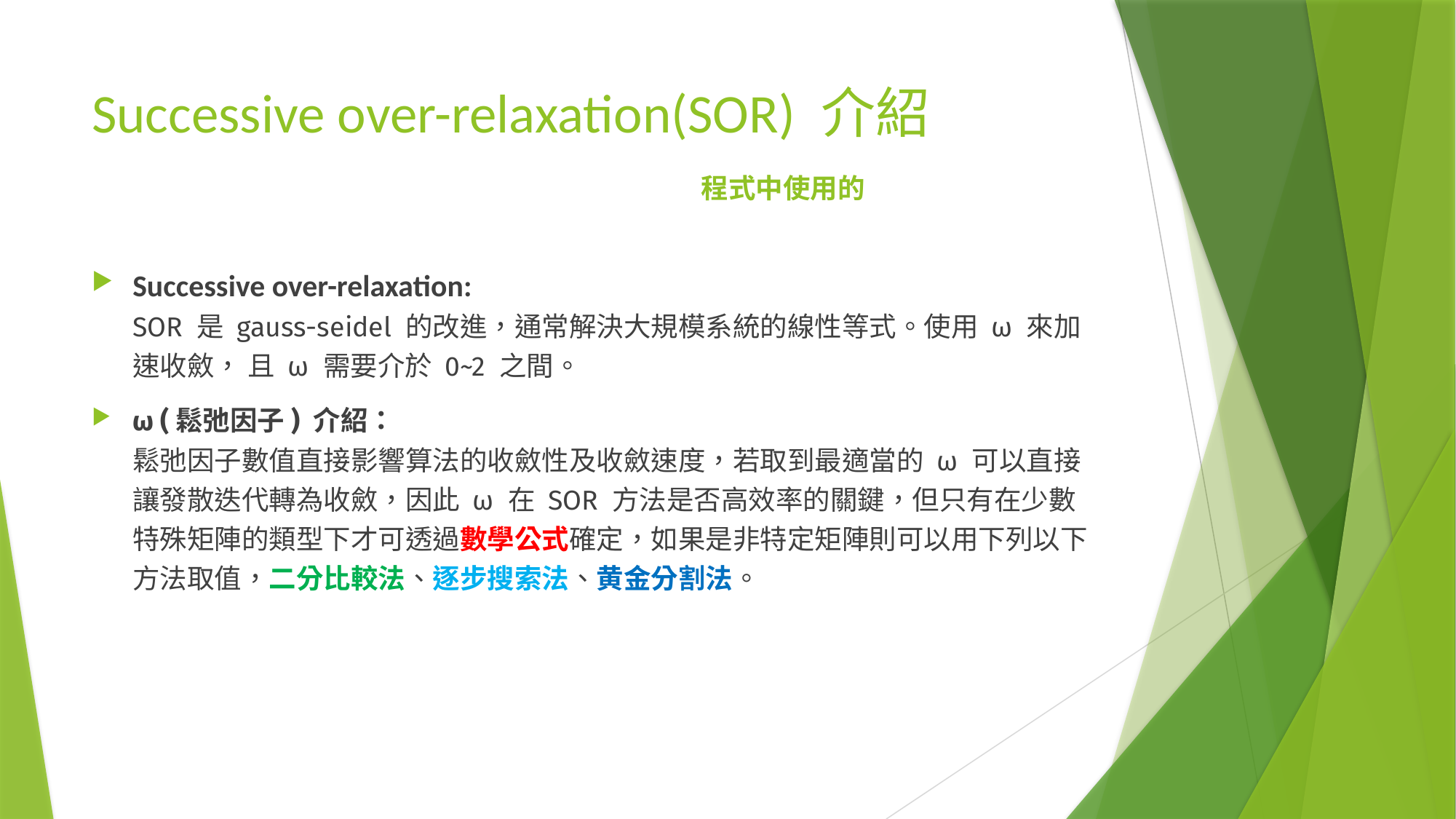

# Successive over-relaxation(SOR) 介紹 程式中使用的
Successive over-relaxation:
SOR 是 gauss-seidel 的改進，通常解決大規模系統的線性等式。使用 ω 來加速收斂， 且 ω 需要介於 0~2 之間。
ω (鬆弛因子) 介紹：
鬆弛因子數值直接影響算法的收斂性及收斂速度，若取到最適當的 ω 可以直接讓發散迭代轉為收斂，因此 ω 在 SOR 方法是否高效率的關鍵，但只有在少數特殊矩陣的類型下才可透過數學公式確定，如果是非特定矩陣則可以用下列以下方法取值，二分比較法、逐步搜索法、黄金分割法。